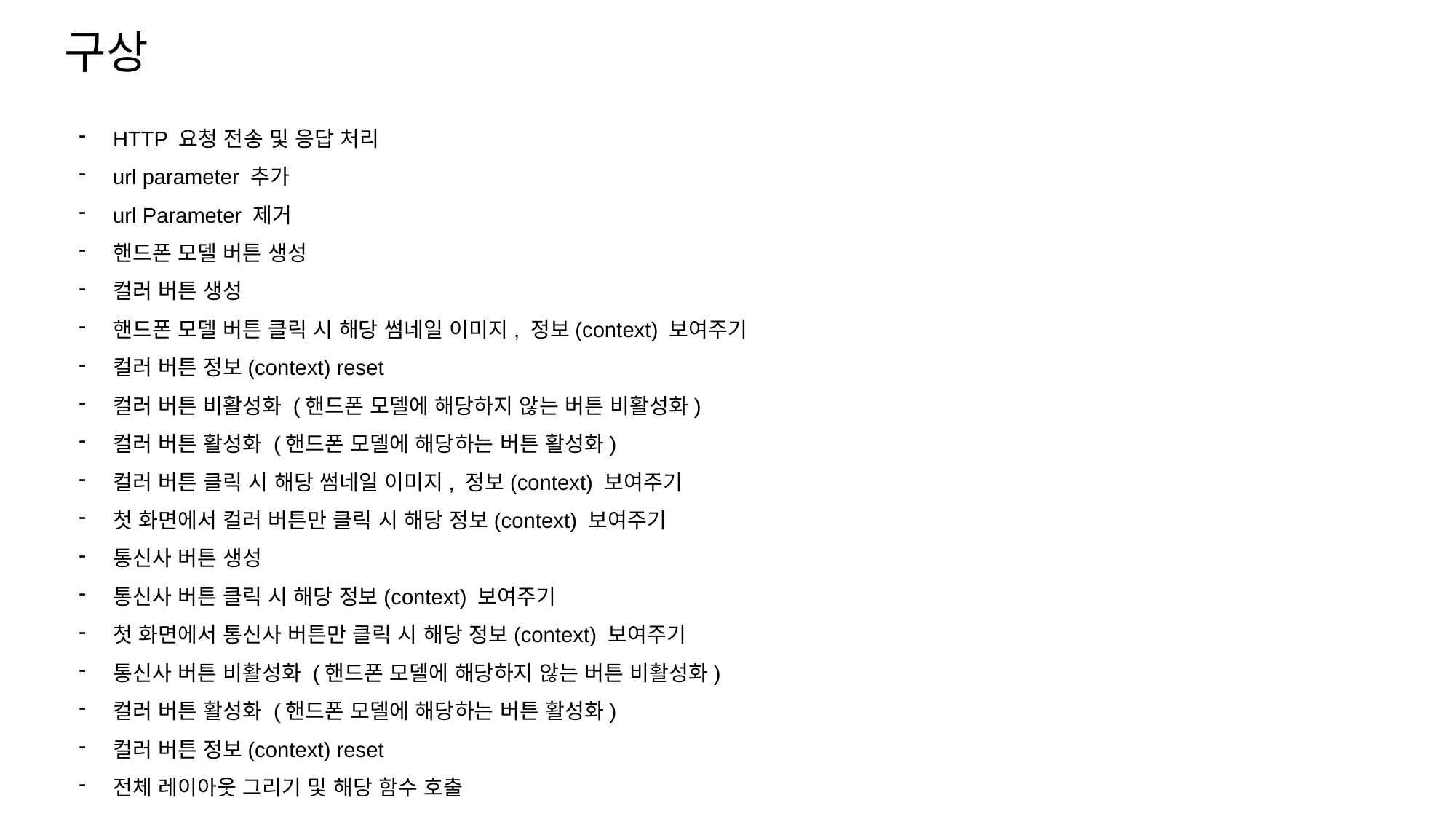

구상
HTTP 요청 전송 및 응답 처리
url parameter 추가
url Parameter 제거
핸드폰 모델 버튼 생성
컬러 버튼 생성
핸드폰 모델 버튼 클릭 시 해당 썸네일 이미지, 정보(context) 보여주기
컬러 버튼 정보(context) reset
컬러 버튼 비활성화 (핸드폰 모델에 해당하지 않는 버튼 비활성화)
컬러 버튼 활성화 (핸드폰 모델에 해당하는 버튼 활성화)
컬러 버튼 클릭 시 해당 썸네일 이미지, 정보(context) 보여주기
첫 화면에서 컬러 버튼만 클릭 시 해당 정보(context) 보여주기
통신사 버튼 생성
통신사 버튼 클릭 시 해당 정보(context) 보여주기
첫 화면에서 통신사 버튼만 클릭 시 해당 정보(context) 보여주기
통신사 버튼 비활성화 (핸드폰 모델에 해당하지 않는 버튼 비활성화)
컬러 버튼 활성화 (핸드폰 모델에 해당하는 버튼 활성화)
컬러 버튼 정보(context) reset
전체 레이아웃 그리기 및 해당 함수 호출